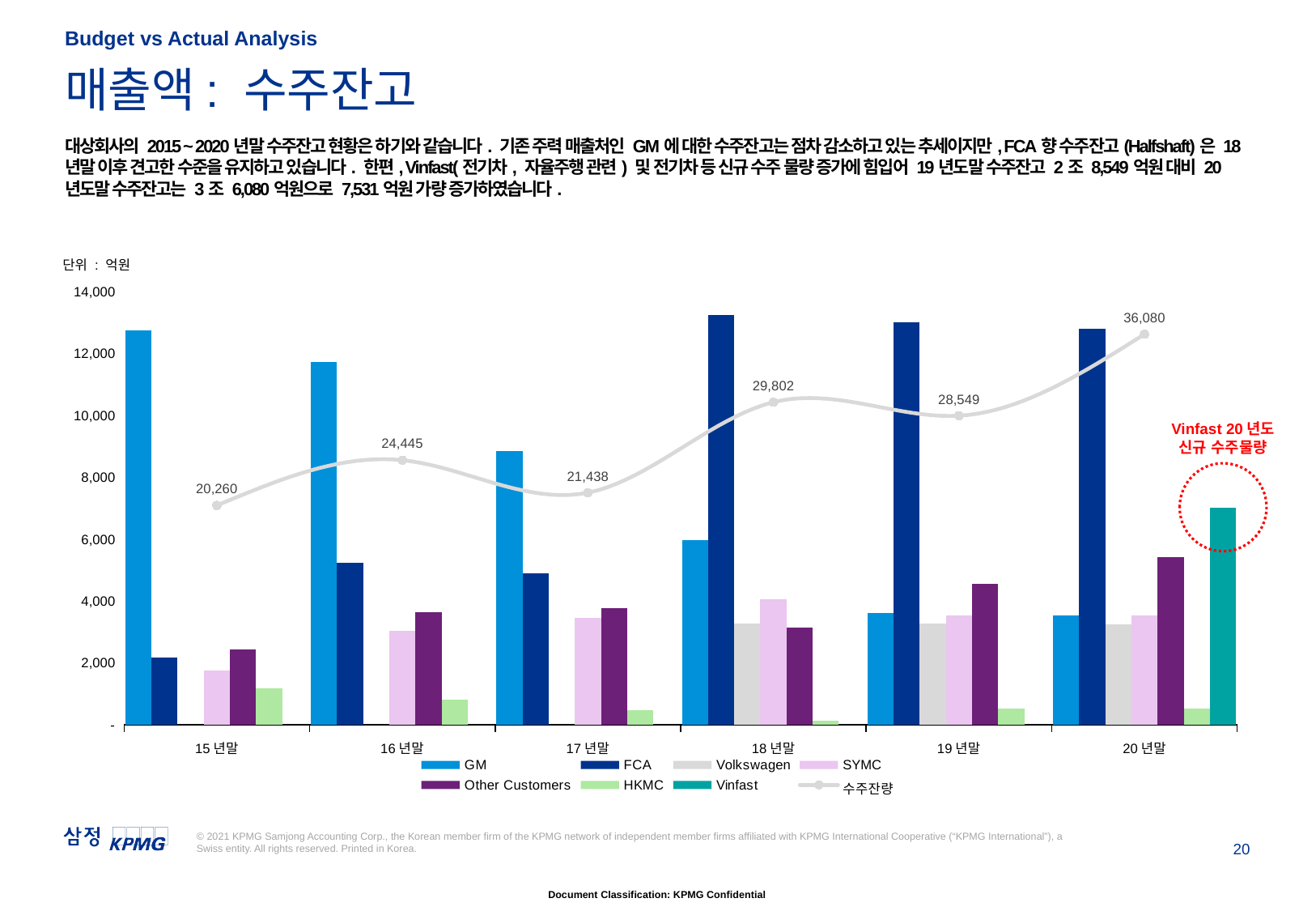

Budget vs Actual Analysis
# 매출액: 수주잔고
대상회사의 2015 ~ 2020년말 수주잔고 현황은 하기와 같습니다. 기존 주력 매출처인 GM에 대한 수주잔고는 점차 감소하고 있는 추세이지만, FCA향 수주잔고(Halfshaft)은 18년말 이후 견고한 수준을 유지하고 있습니다. 한편, Vinfast(전기차, 자율주행 관련) 및 전기차 등 신규 수주 물량 증가에 힘입어 19년도말 수주잔고 2조 8,549억원 대비 20년도말 수주잔고는 3조 6,080억원으로 7,531억원 가량 증가하였습니다.
단위 : 억원

### Chart

| Category | GM | FCA | Volkswagen | SYMC | Other Customers | HKMC | Vinfast | 수주잔량 |
|---|---|---|---|---|---|---|---|---|
| 15년말 | 12753.249533333334 | 2161.197222222222 | None | 1747.0471666666667 | 2428.887395833333 | 1169.3304166666671 | None | 20259.711734722223 |
| 16년말 | 11727.76448075397 | 5243.605777777778 | None | 3024.5974305555555 | 3637.3729041666666 | 811.5554166666669 | None | 24444.896009920634 |
| 17년말 | 8850.558816468252 | 4903.887722222223 | None | 3454.9971210317462 | 3760.6949375000004 | 468.23666666666685 | None | 21438.375263888887 |
| 18년말 | 5963.850777182539 | 13255.752055555557 | 3262.0 | 4058.6475178571427 | 3129.4785486111114 | 132.46666666666675 | 0.0 | 29802.195565873015 |
| 19년말 | 3616.0143462301585 | 13020.616388888888 | 3276.0714285714284 | 3544.5116726190477 | 4565.929102777779 | 526.0887499999999 | 0.0 | 28549.2316890873 |
| 20년말 | 3529.3726064277776 | 12811.170180555559 | 3237.8404222222225 | 3539.5688472222223 | 5420.187202777777 | 517.7937499999998 | 7024.4479249999995 | 36080.38093420556 |
Vinfast 20년도 신규 수주물량